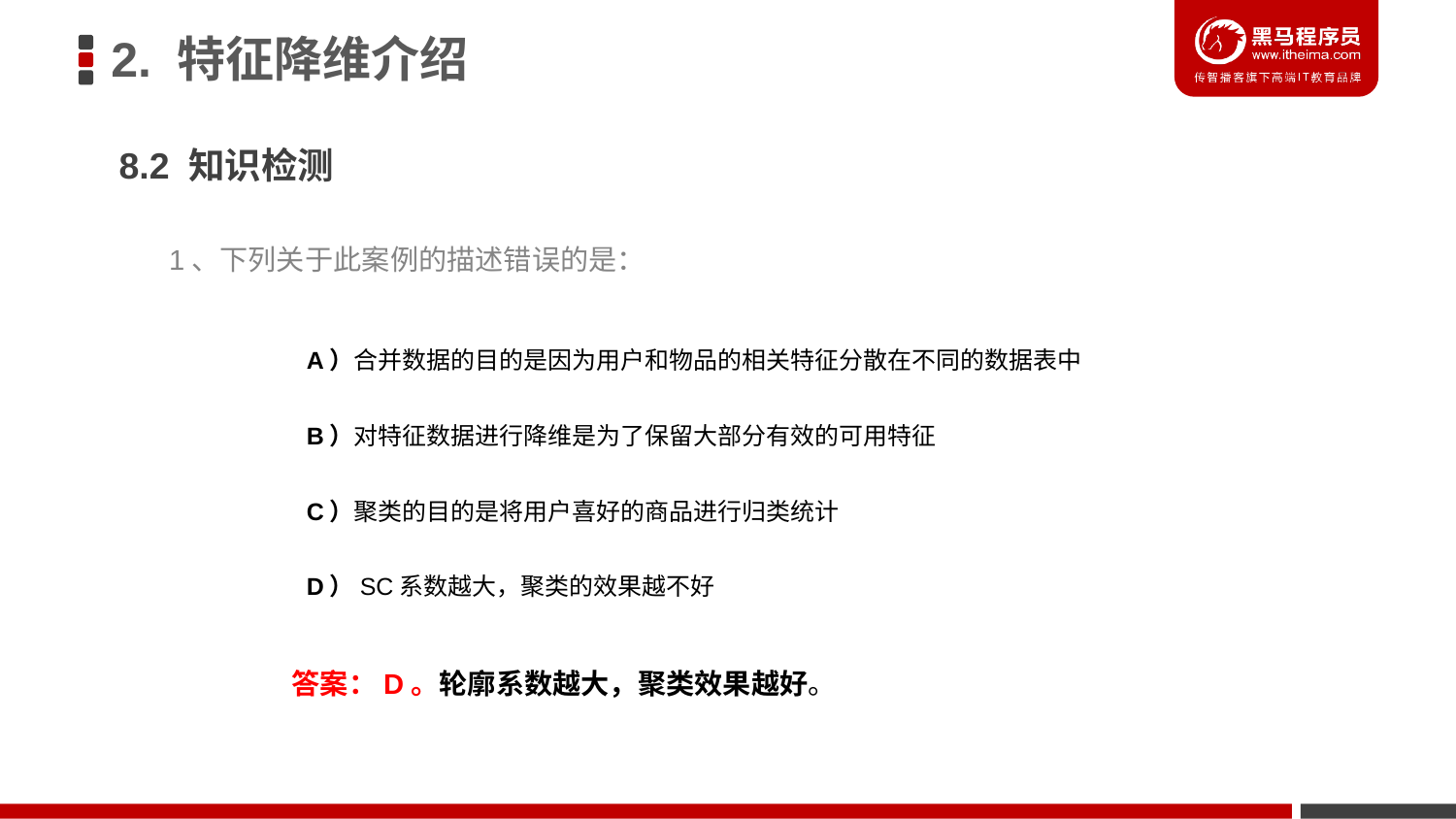

2. 特征降维介绍
8.2 知识检测
1、下列关于此案例的描述错误的是：
A）合并数据的目的是因为用户和物品的相关特征分散在不同的数据表中

B）对特征数据进行降维是为了保留大部分有效的可用特征

C）聚类的目的是将用户喜好的商品进行归类统计

D）SC系数越大，聚类的效果越不好
答案：D。轮廓系数越大，聚类效果越好。